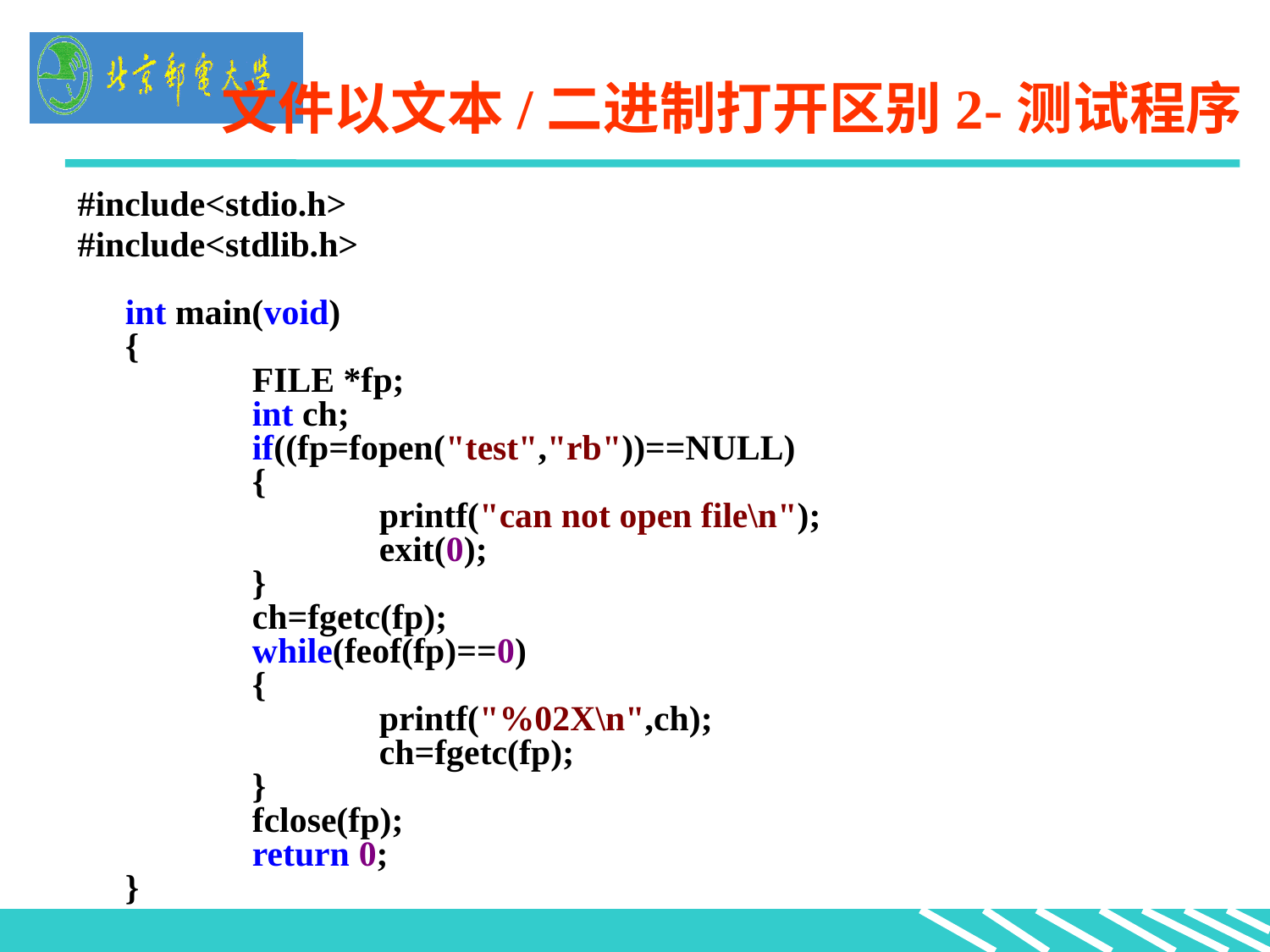

# 文件以文本/二进制打开区别2-测试程序
#include<stdio.h>
#include<stdlib.h>
int main(void)
{
	FILE *fp;
	int ch;
	if((fp=fopen("test","rb"))==NULL)
	{
		printf("can not open file\n");
		exit(0);
	}
	ch=fgetc(fp);
	while(feof(fp)==0)
	{
		printf("%02X\n",ch);
		ch=fgetc(fp);
	}
	fclose(fp);
	return 0;
}
15